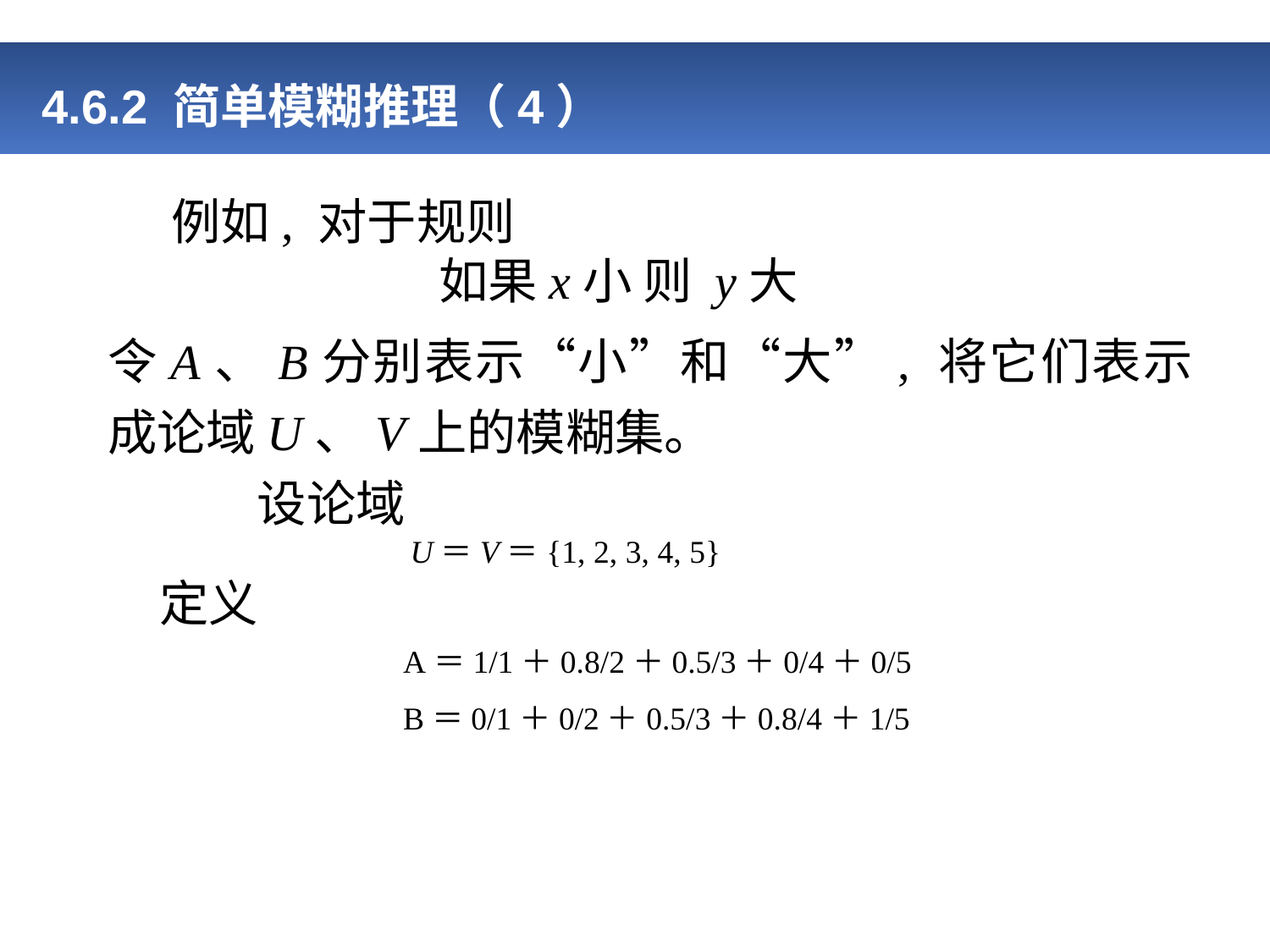

# 4.6.2 简单模糊推理（4）
　　例如, 对于规则
                             如果x小 则 y大
令A、B分别表示“小”和“大”, 将它们表示成论域U、V上的模糊集。
设论域
                   U＝V＝{1, 2, 3, 4, 5}
定义
A＝1/1＋0.8/2＋0.5/3＋0/4＋0/5
B＝0/1＋0/2＋0.5/3＋0.8/4＋1/5